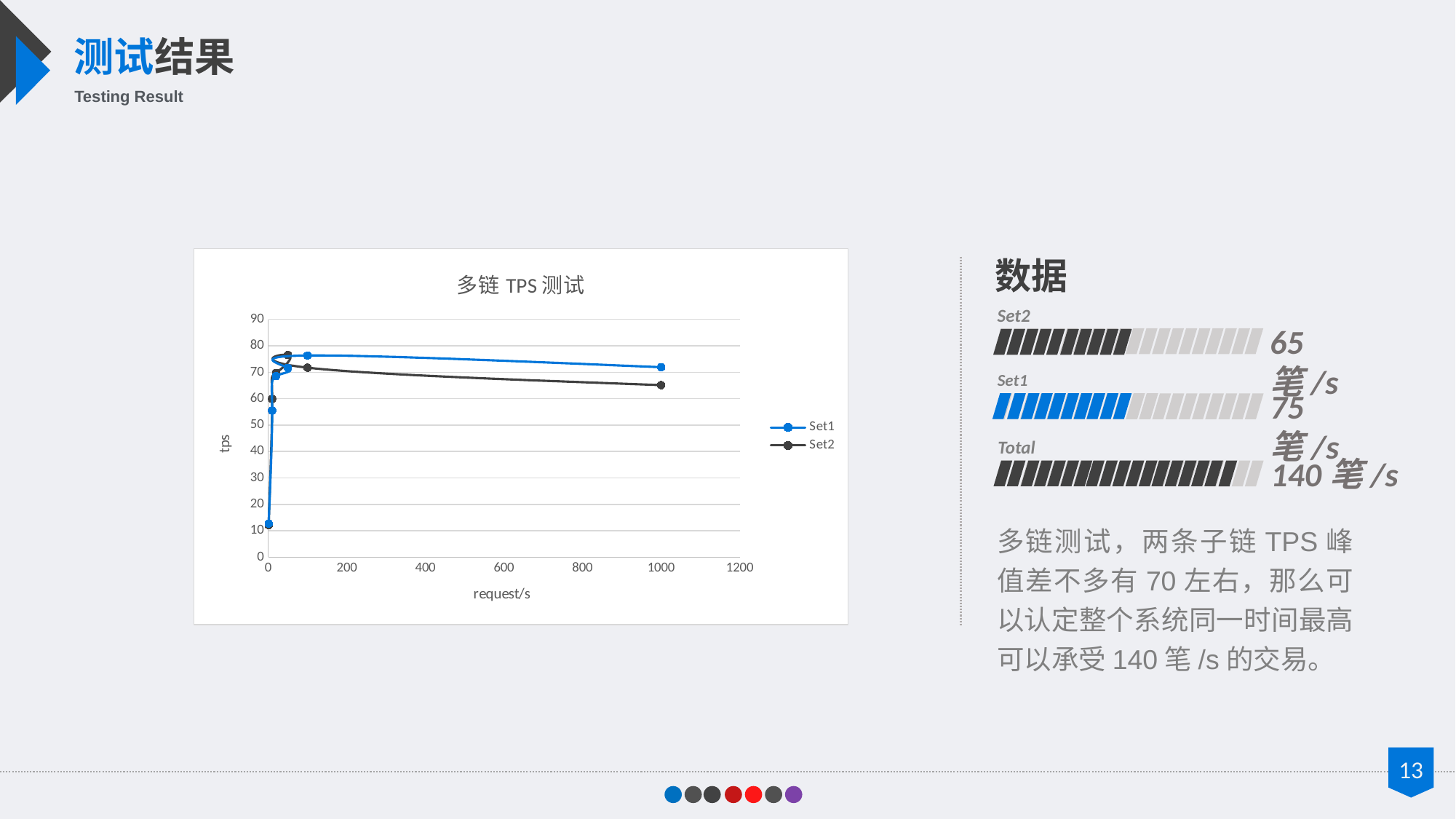

测试结果

Testing Result
数据

### Chart: 多链TPS测试

| Category | Set1 | Set2 |
|---|---|---|
Set2
65笔/s

Set1
75笔/s

Total
140笔/s

多链测试，两条子链TPS峰值差不多有70左右，那么可以认定整个系统同一时间最高可以承受140笔/s的交易。

13